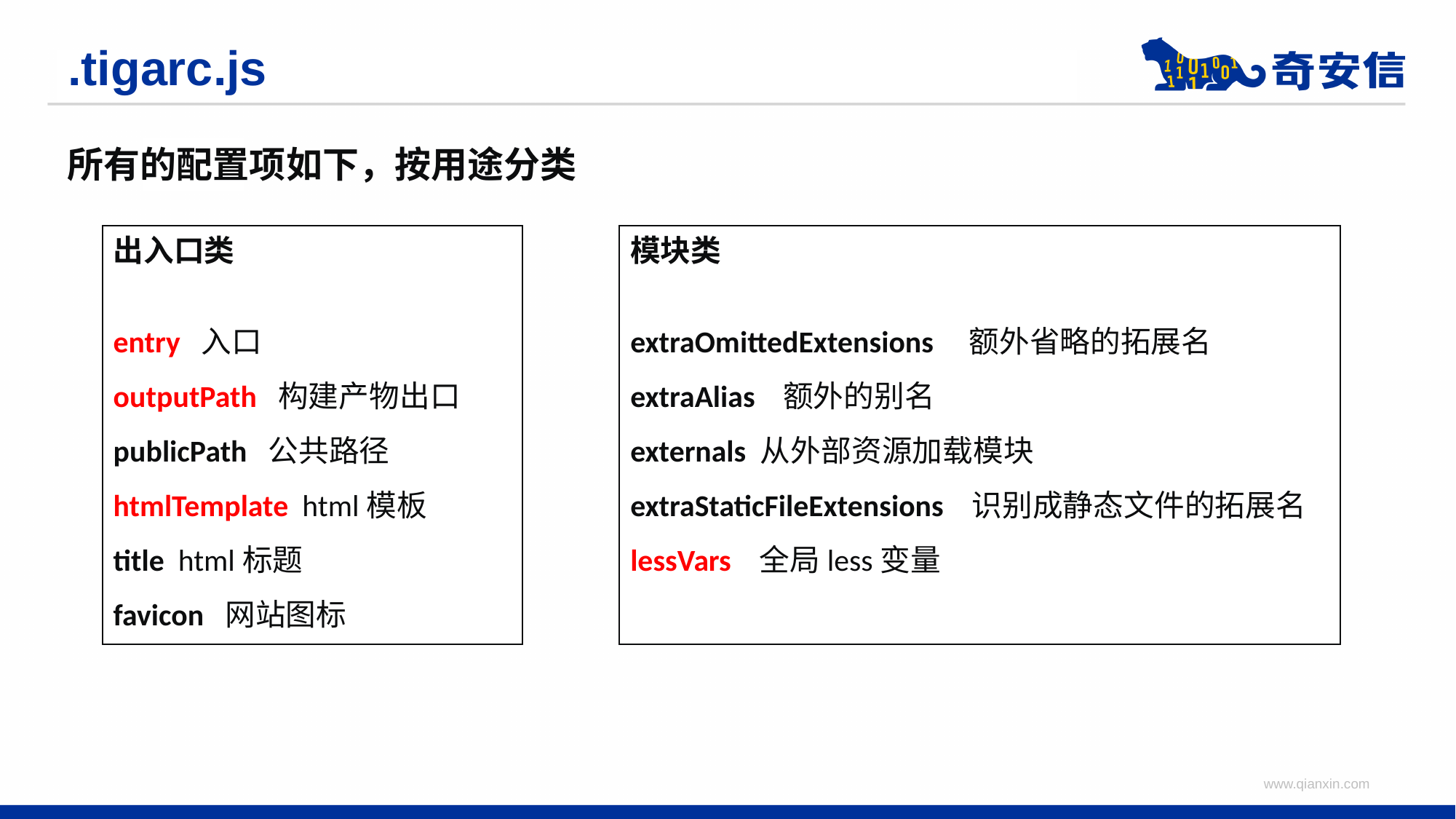

# .tigarc.js
所有的配置项如下，按用途分类

模块类

extraOmittedExtensions    额外省略的拓展名
extraAlias   额外的别名
externals 从外部资源加载模块
extraStaticFileExtensions   识别成静态文件的拓展名
lessVars   全局less变量

出入口类

entry  入口
outputPath  构建产物出口
publicPath  公共路径
htmlTemplate  html模板
title  html标题
favicon  网站图标

www.qianxin.com